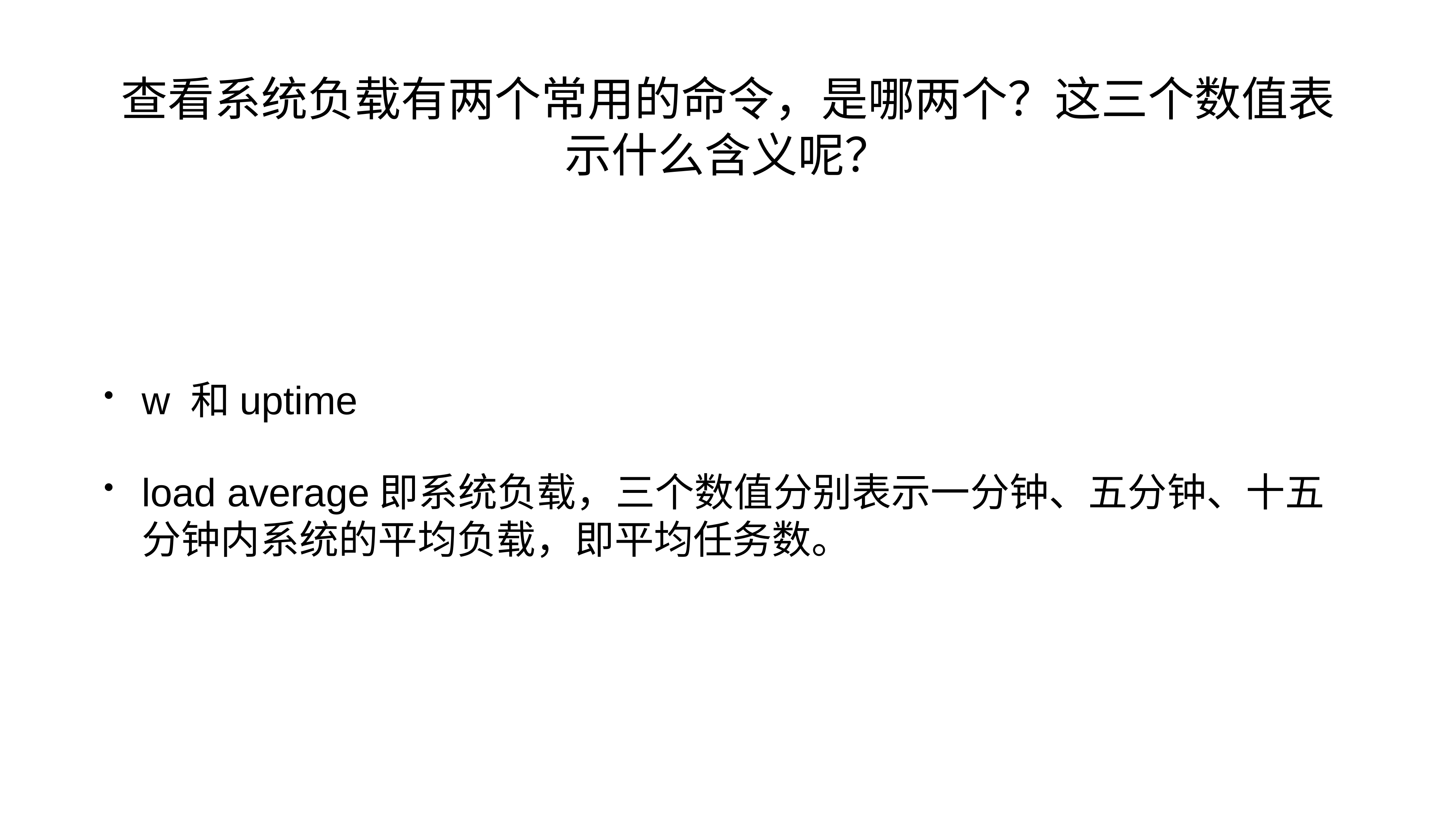

# 查看系统负载有两个常用的命令，是哪两个？这三个数值表示什么含义呢？
w 和uptime
load average即系统负载，三个数值分别表示一分钟、五分钟、十五分钟内系统的平均负载，即平均任务数。